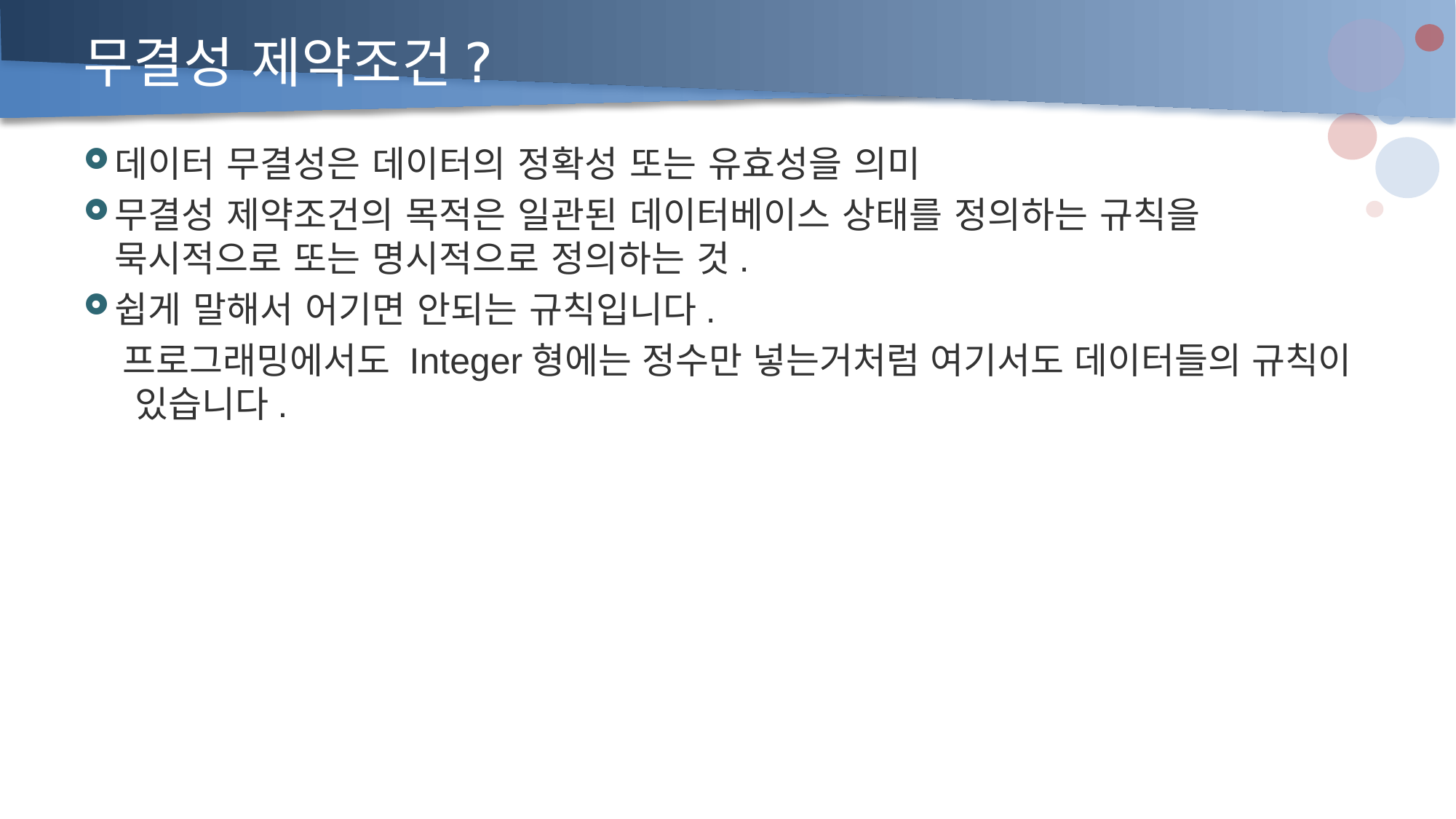

무결성 제약조건?
데이터 무결성은 데이터의 정확성 또는 유효성을 의미
무결성 제약조건의 목적은 일관된 데이터베이스 상태를 정의하는 규칙을 묵시적으로 또는 명시적으로 정의하는 것.
쉽게 말해서 어기면 안되는 규칙입니다.
   프로그래밍에서도 Integer형에는 정수만 넣는거처럼 여기서도 데이터들의 규칙이    있습니다.